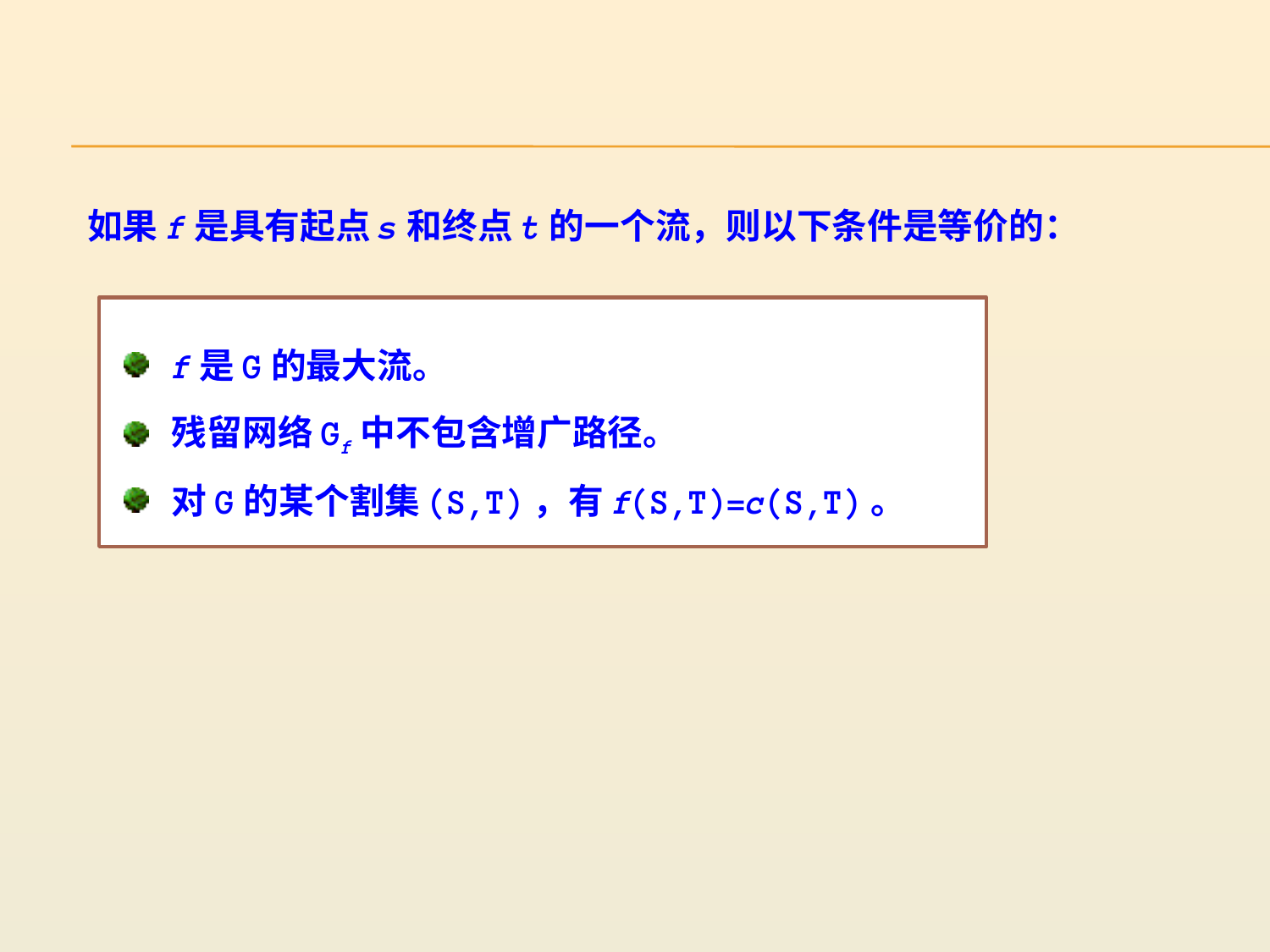

如果f是具有起点s和终点t的一个流，则以下条件是等价的：
f是G的最大流。
残留网络Gf中不包含增广路径。
对G的某个割集(S,T)，有f(S,T)=c(S,T)。